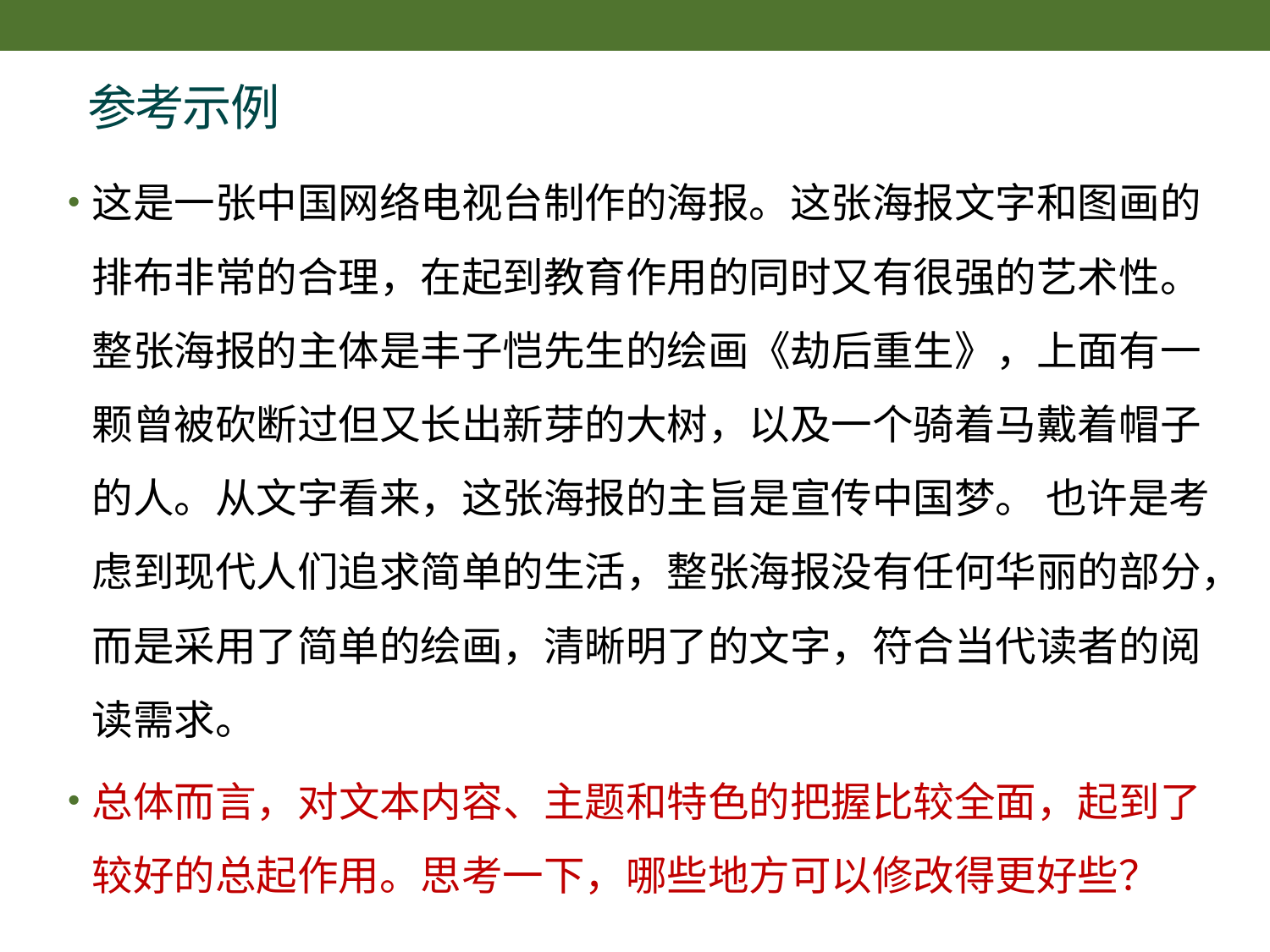

# 参考示例
这是一张中国网络电视台制作的海报。这张海报文字和图画的排布非常的合理，在起到教育作用的同时又有很强的艺术性。整张海报的主体是丰子恺先生的绘画《劫后重生》，上面有一颗曾被砍断过但又长出新芽的大树，以及一个骑着马戴着帽子的人。从文字看来，这张海报的主旨是宣传中国梦。 也许是考虑到现代人们追求简单的生活，整张海报没有任何华丽的部分，而是采用了简单的绘画，清晰明了的文字，符合当代读者的阅读需求。
总体而言，对文本内容、主题和特色的把握比较全面，起到了较好的总起作用。思考一下，哪些地方可以修改得更好些？